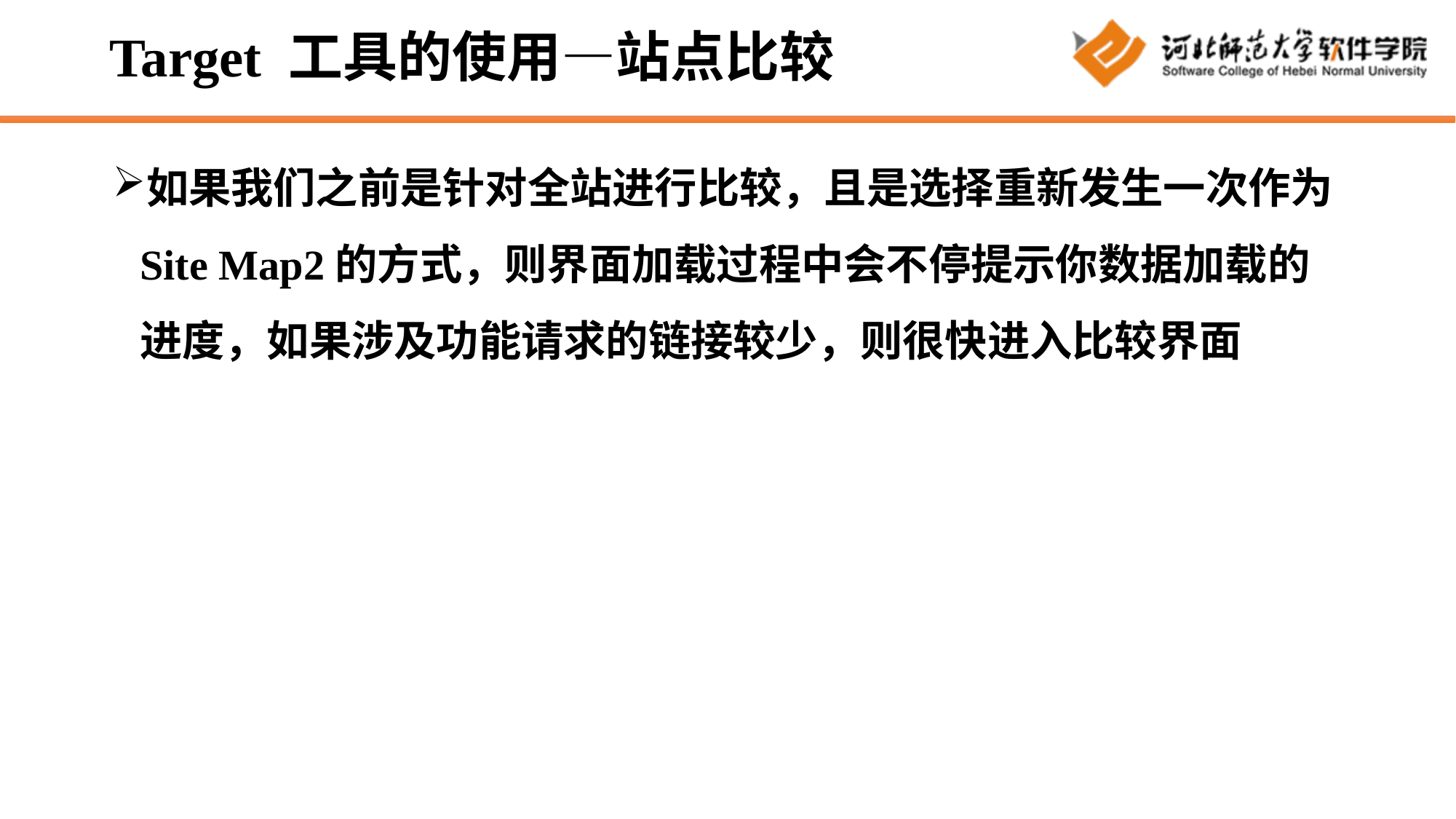

# Target 工具的使用—站点比较
如果我们之前是针对全站进行比较，且是选择重新发生一次作为Site Map2的方式，则界面加载过程中会不停提示你数据加载的进度，如果涉及功能请求的链接较少，则很快进入比较界面